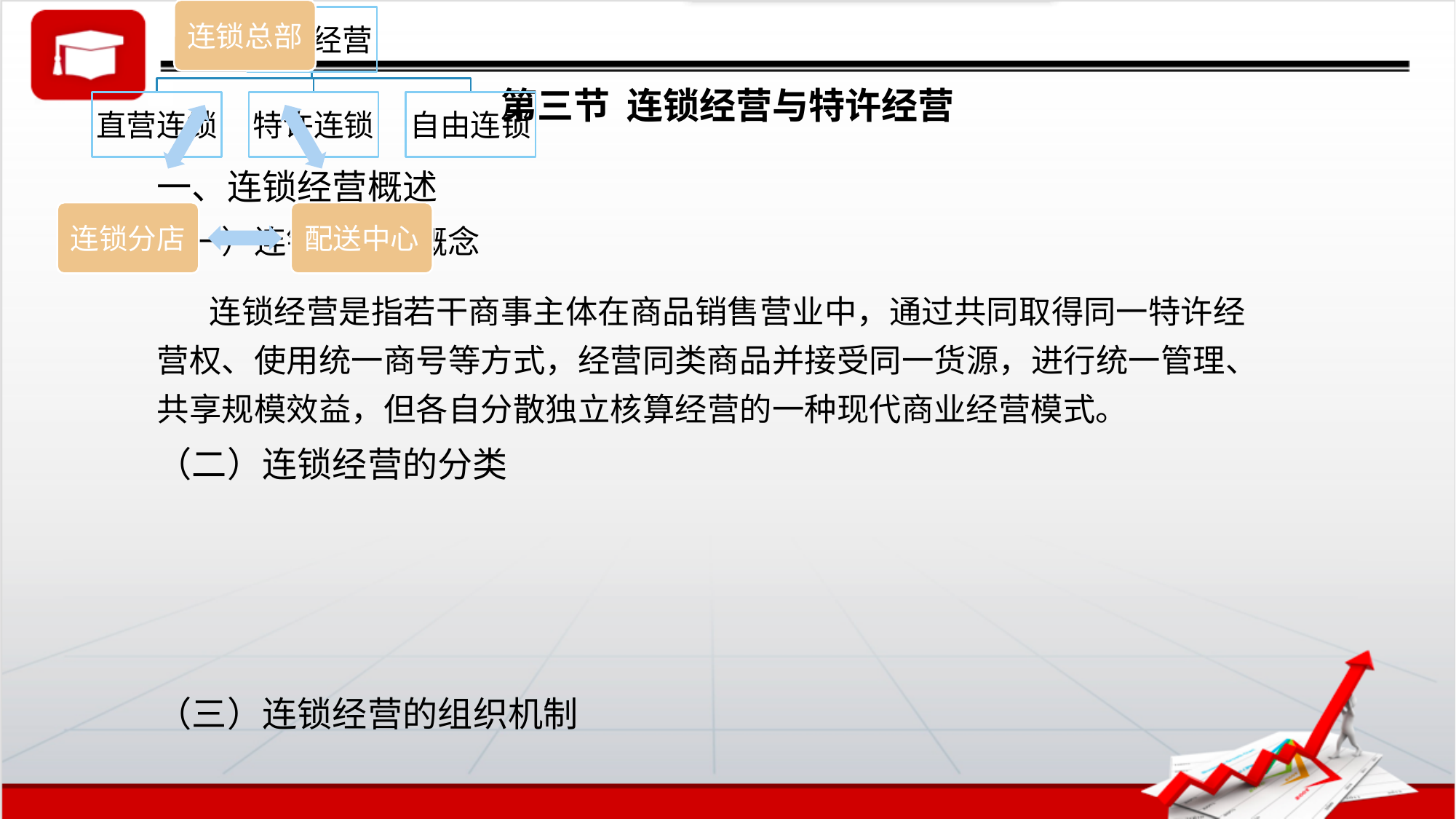

# 第三节  连锁经营与特许经营
一、连锁经营概述
（一）连锁经营的概念
连锁经营是指若干商事主体在商品销售营业中，通过共同取得同一特许经营权、使用统一商号等方式，经营同类商品并接受同一货源，进行统一管理、共享规模效益，但各自分散独立核算经营的一种现代商业经营模式。
（二）连锁经营的分类

（三）连锁经营的组织机制
连锁总部

配送中心

连锁分店

连锁经营
直营连锁
特许连锁
自由连锁